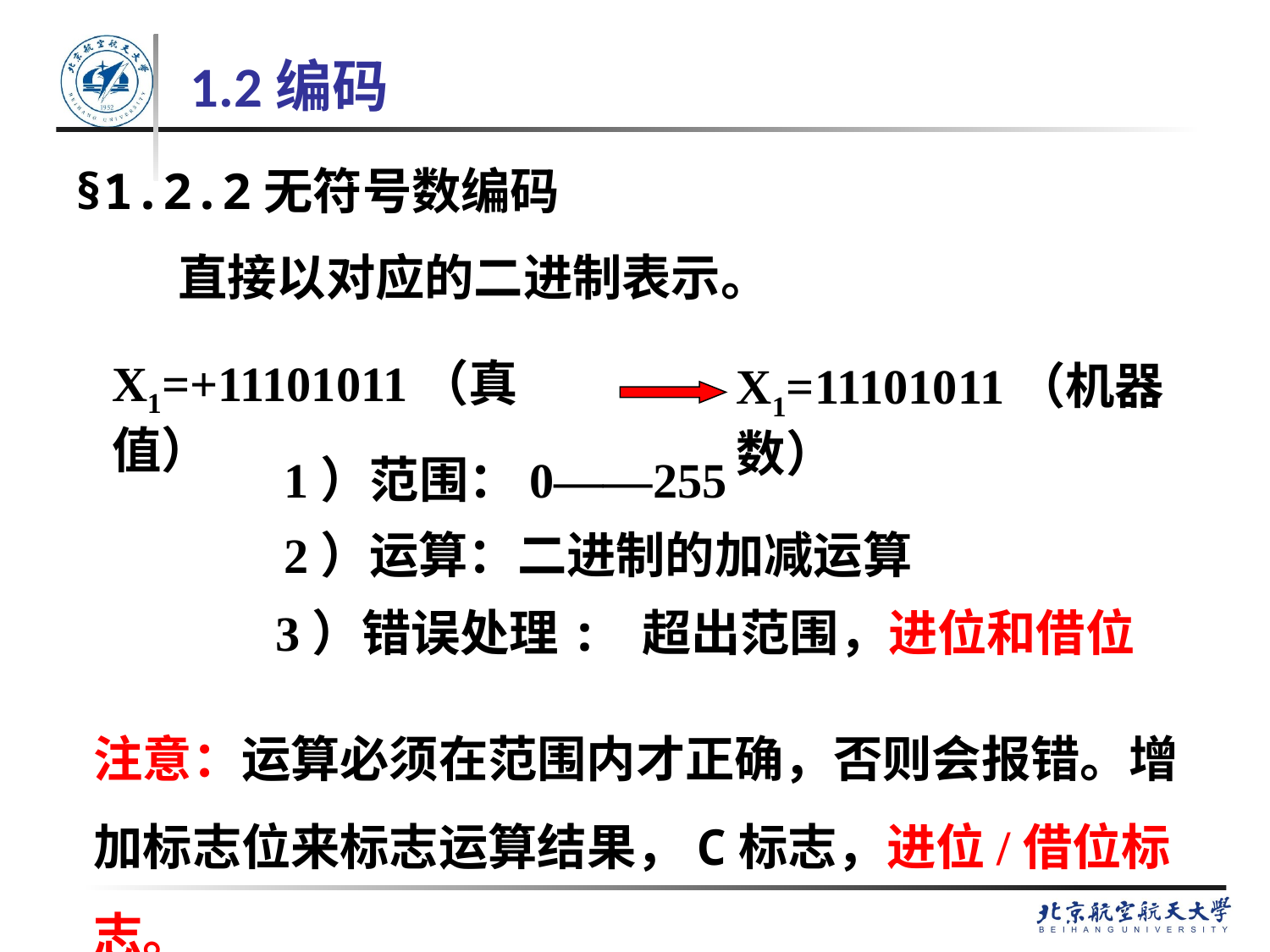

# 1.2编码
§1.2.2无符号数编码
	直接以对应的二进制表示。
X1=+11101011（真值）
X1=11101011（机器数）

1）范围：0——255
2）运算：二进制的加减运算
3）错误处理: 超出范围，进位和借位
注意：运算必须在范围内才正确，否则会报错。增加标志位来标志运算结果，C标志，进位/借位标志。
20